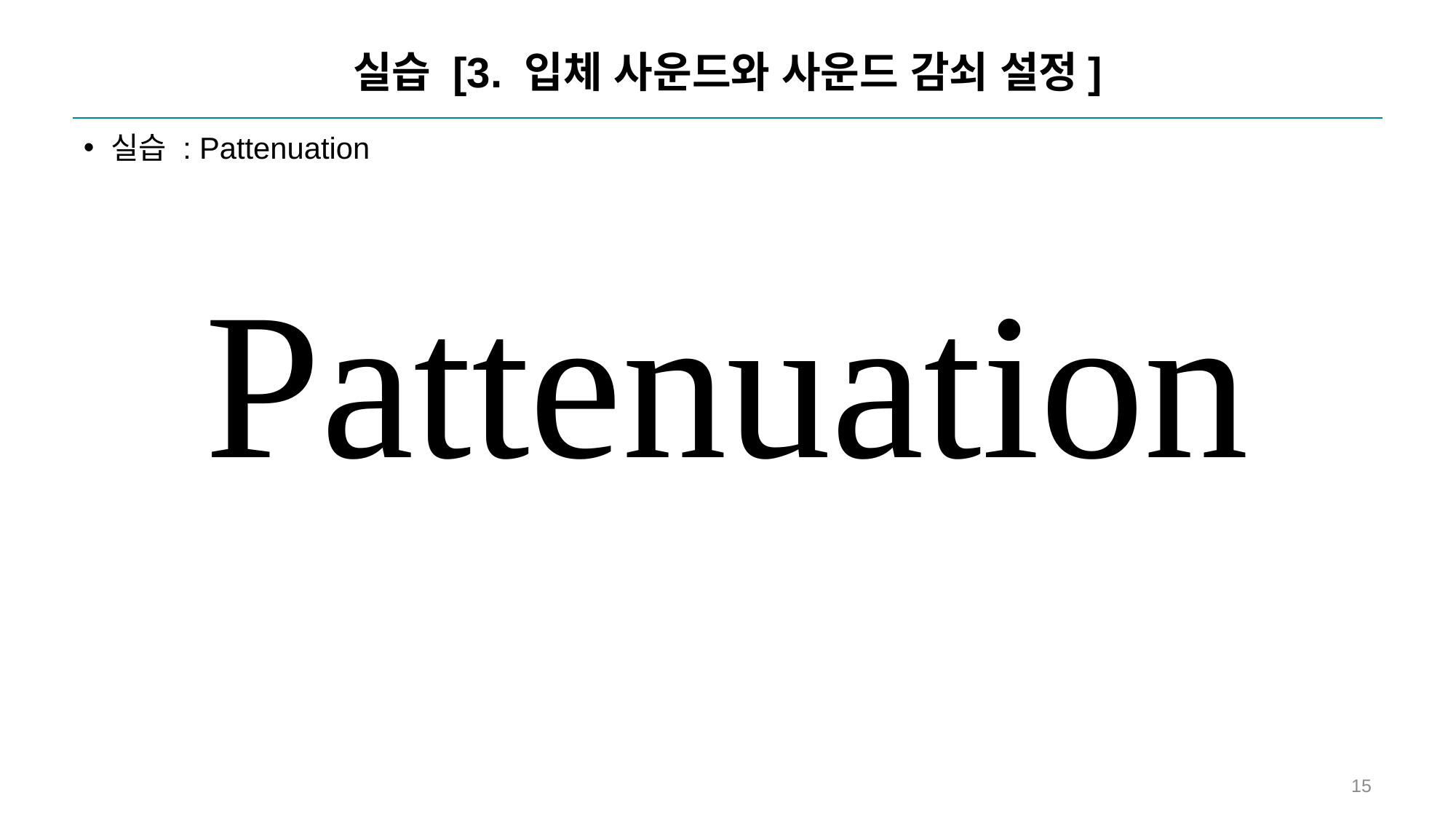

# 실습 [3. 입체 사운드와 사운드 감쇠 설정]
실습 : Pattenuation

Pattenuation
15